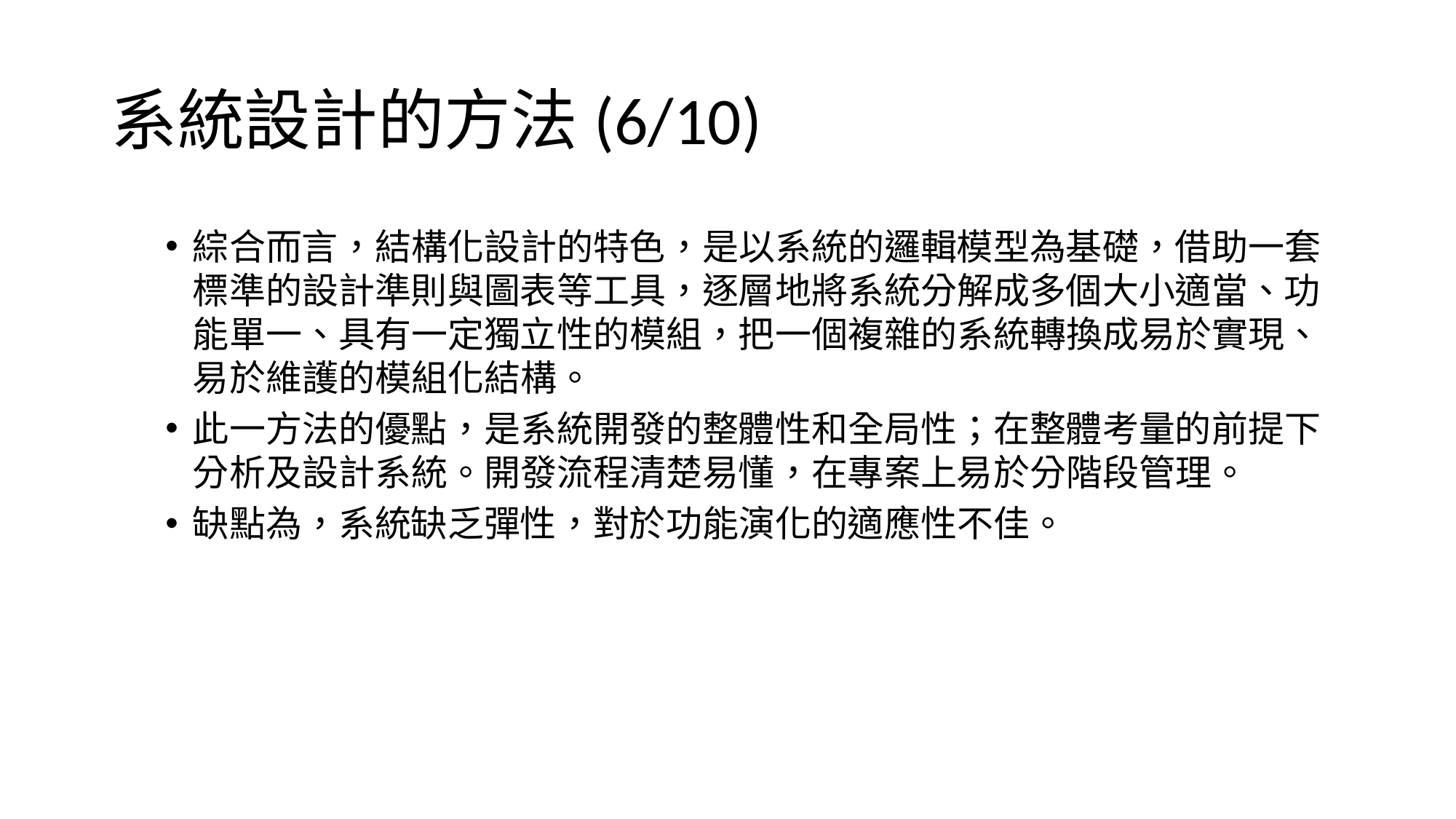

系統設計的方法(6/10)
綜合而言，結構化設計的特色，是以系統的邏輯模型為基礎，借助一套標準的設計準則與圖表等工具，逐層地將系統分解成多個大小適當、功能單一、具有一定獨立性的模組，把一個複雜的系統轉換成易於實現、易於維護的模組化結構。
此一方法的優點，是系統開發的整體性和全局性；在整體考量的前提下分析及設計系統。開發流程清楚易懂，在專案上易於分階段管理。
缺點為，系統缺乏彈性，對於功能演化的適應性不佳。